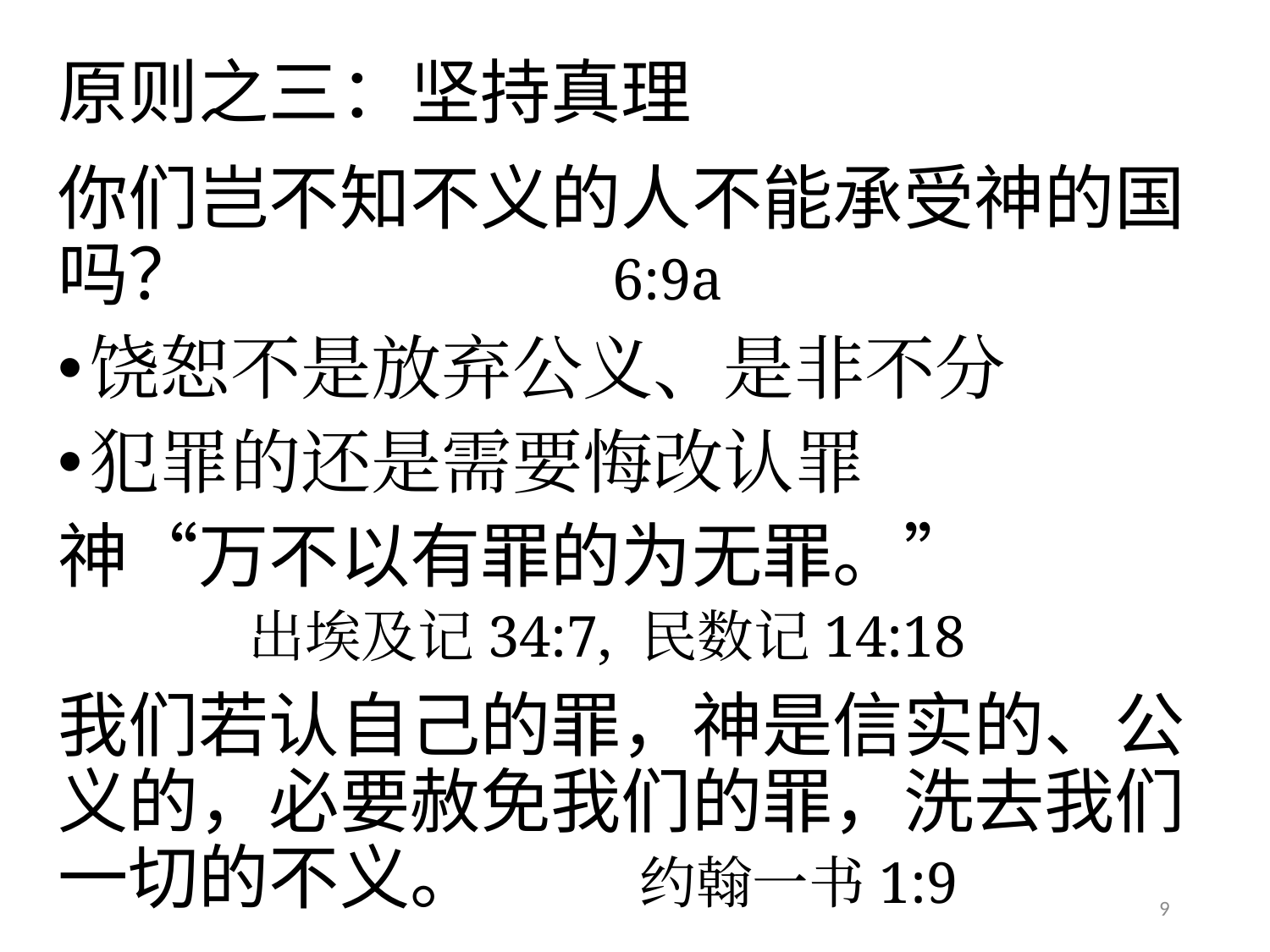

# 原则之三：坚持真理
你们岂不知不义的人不能承受神的国吗？                         6:9a
饶恕不是放弃公义、是非不分
犯罪的还是需要悔改认罪
神“万不以有罪的为无罪。”
            出埃及记34:7, 民数记14:18
我们若认自己的罪，神是信实的、公义的，必要赦免我们的罪，洗去我们一切的不义。          约翰一书1:9
9